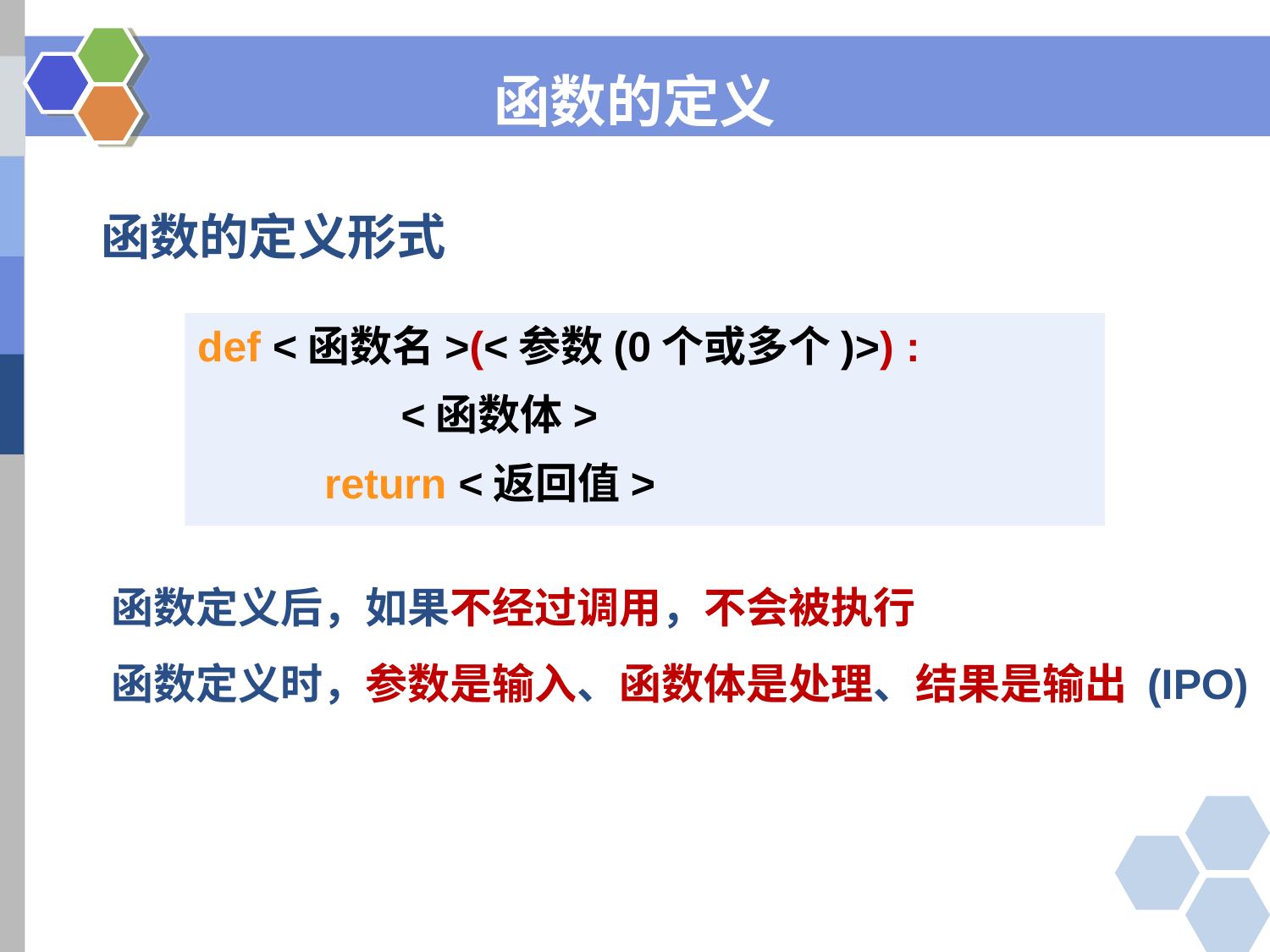

函数的定义

函数的定义形式
def <函数名>(<参数(0个或多个)>) :
	<函数体>
	return <返回值>
函数定义后，如果不经过调用，不会被执行
函数定义时，参数是输入、函数体是处理、结果是输出 (IPO)